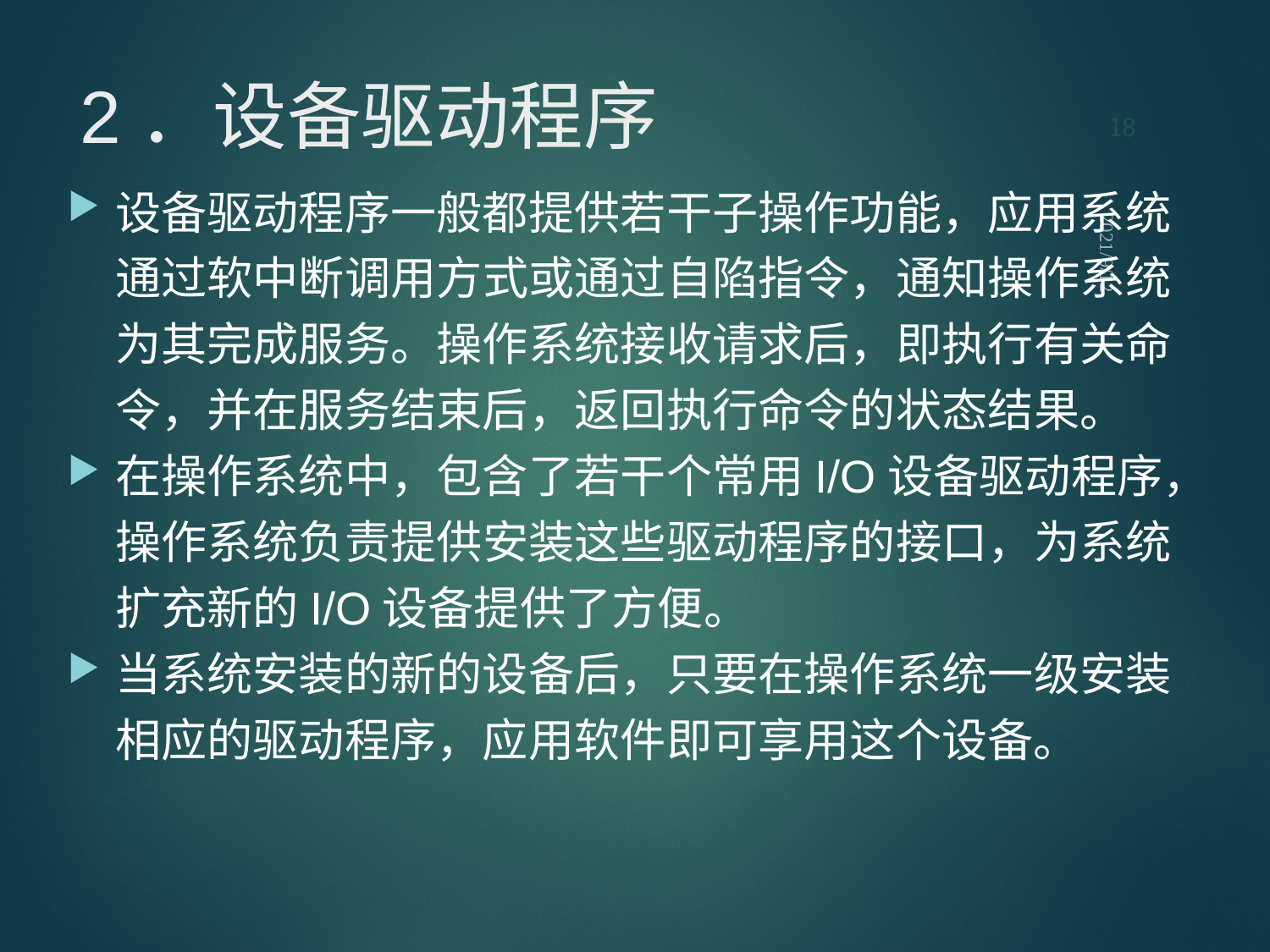

18
# 2．设备驱动程序
设备驱动程序一般都提供若干子操作功能，应用系统通过软中断调用方式或通过自陷指令，通知操作系统为其完成服务。操作系统接收请求后，即执行有关命令，并在服务结束后，返回执行命令的状态结果。
在操作系统中，包含了若干个常用I/O设备驱动程序，操作系统负责提供安装这些驱动程序的接口，为系统扩充新的I/O设备提供了方便。
当系统安装的新的设备后，只要在操作系统一级安装相应的驱动程序，应用软件即可享用这个设备。
2021/9/12